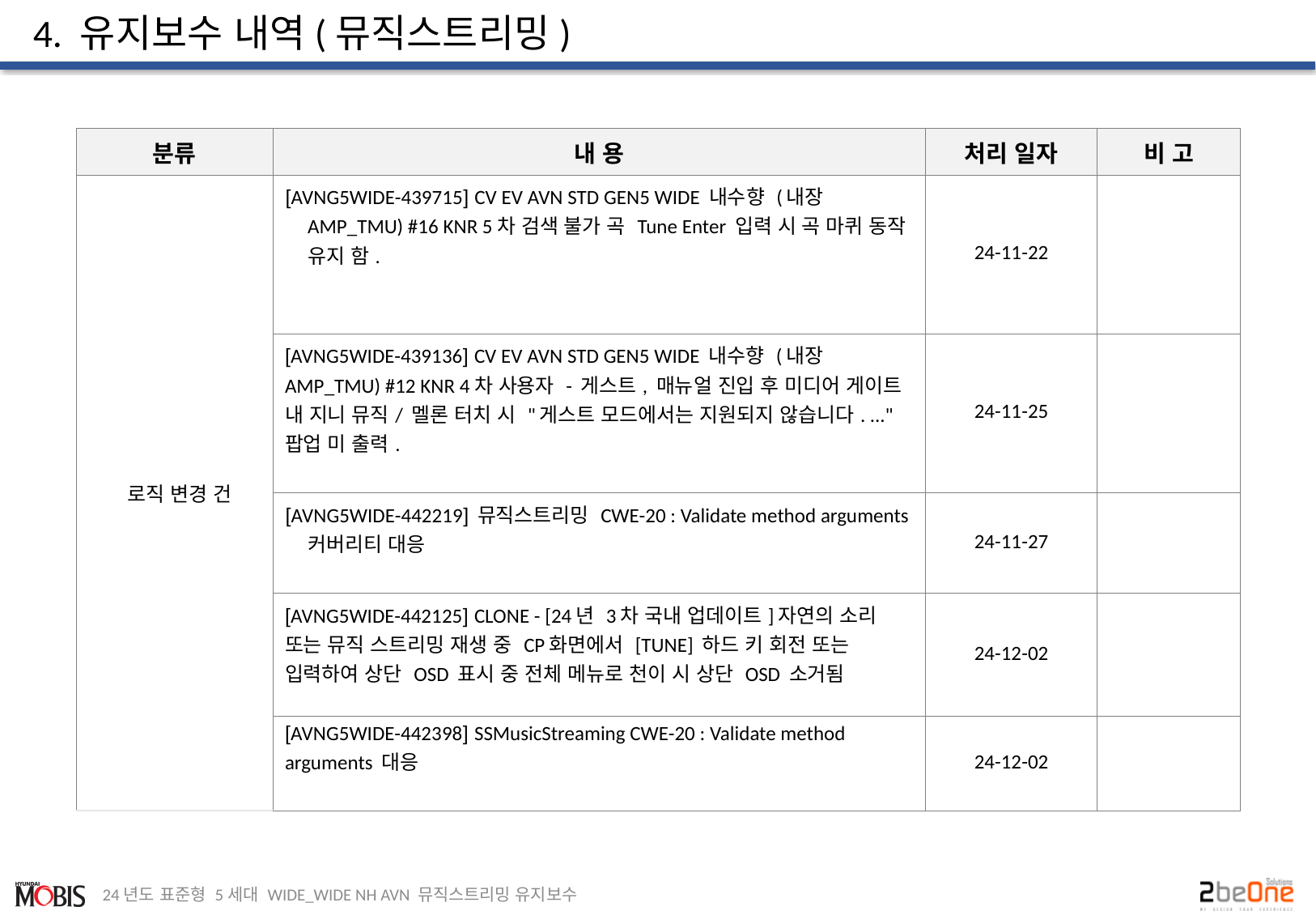

# 4. 유지보수 내역(뮤직스트리밍)
| 분류 | 내 용 | 처리 일자 | 비 고 |
| --- | --- | --- | --- |
| 로직 변경 건 | [AVNG5WIDE-439715] CV EV AVN STD GEN5 WIDE 내수향 (내장AMP\_TMU) #16 KNR 5차 검색 불가 곡 Tune Enter 입력 시 곡 마퀴 동작 유지 함. | 24-11-22 |  |
|  | [AVNG5WIDE-439136] CV EV AVN STD GEN5 WIDE 내수향 (내장AMP\_TMU) #12 KNR 4차 사용자 - 게스트, 매뉴얼 진입 후 미디어 게이트 내 지니 뮤직/ 멜론 터치 시 "게스트 모드에서는 지원되지 않습니다. ..." 팝업 미 출력. | 24-11-25 |  |
|  | [AVNG5WIDE-442219] 뮤직스트리밍 CWE-20 : Validate method arguments 커버리티 대응 | 24-11-27 |  |
|  | [AVNG5WIDE-442125] CLONE - [24년 3차 국내 업데이트]자연의 소리 또는 뮤직 스트리밍 재생 중 CP화면에서 [TUNE] 하드 키 회전 또는 입력하여 상단 OSD 표시 중 전체 메뉴로 천이 시 상단 OSD 소거됨 | 24-12-02 |  |
|  | [AVNG5WIDE-442398] SSMusicStreaming CWE-20 : Validate method arguments 대응 | 24-12-02 |  |
24년도 표준형 5세대 WIDE_WIDE NH AVN 뮤직스트리밍 유지보수